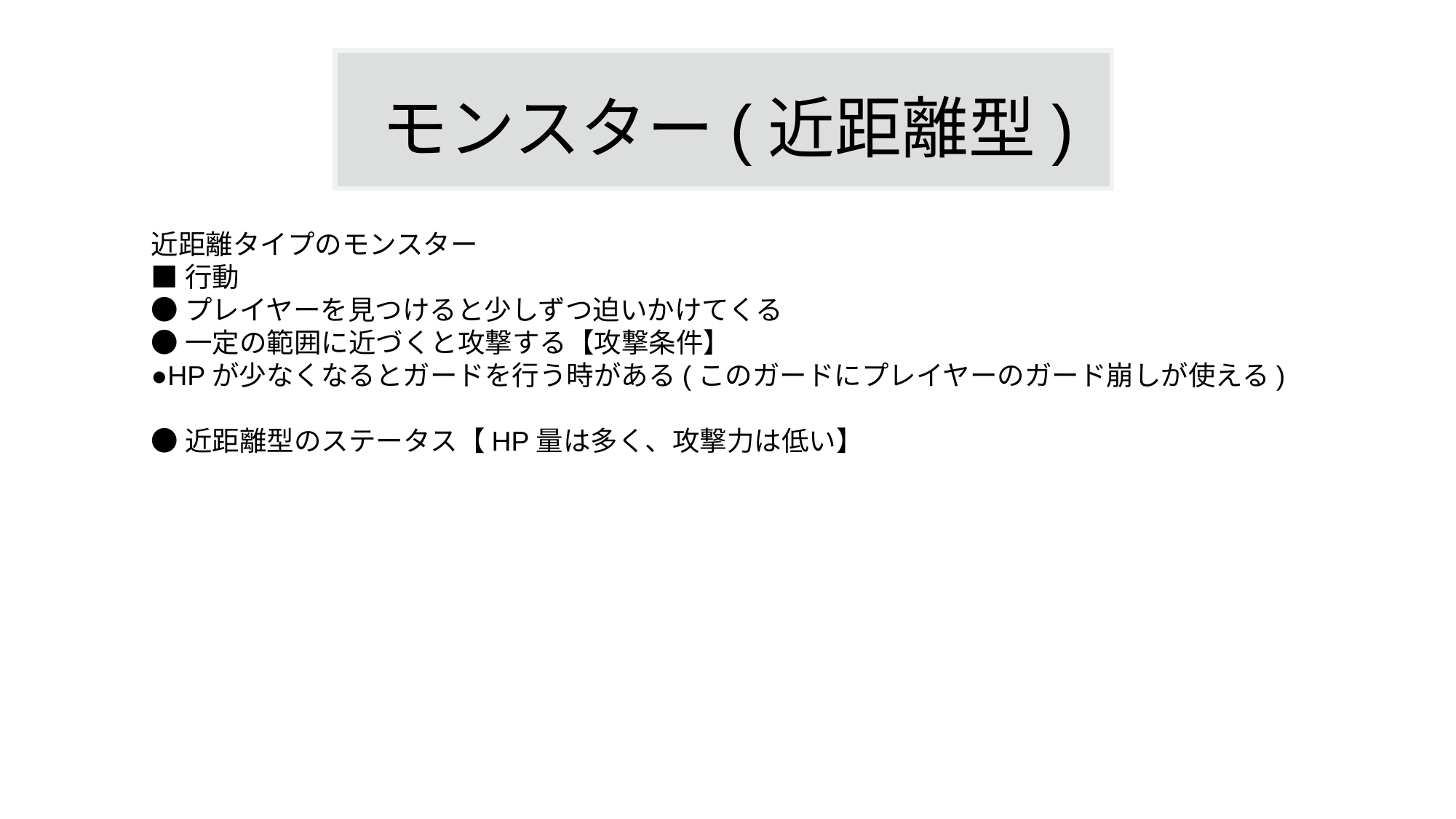

モンスター(近距離型)
近距離タイプのモンスター
■行動
●プレイヤーを見つけると少しずつ迫いかけてくる
●一定の範囲に近づくと攻撃する【攻撃条件】
●HPが少なくなるとガードを行う時がある(このガードにプレイヤーのガード崩しが使える)

●近距離型のステータス【HP量は多く、攻撃力は低い】